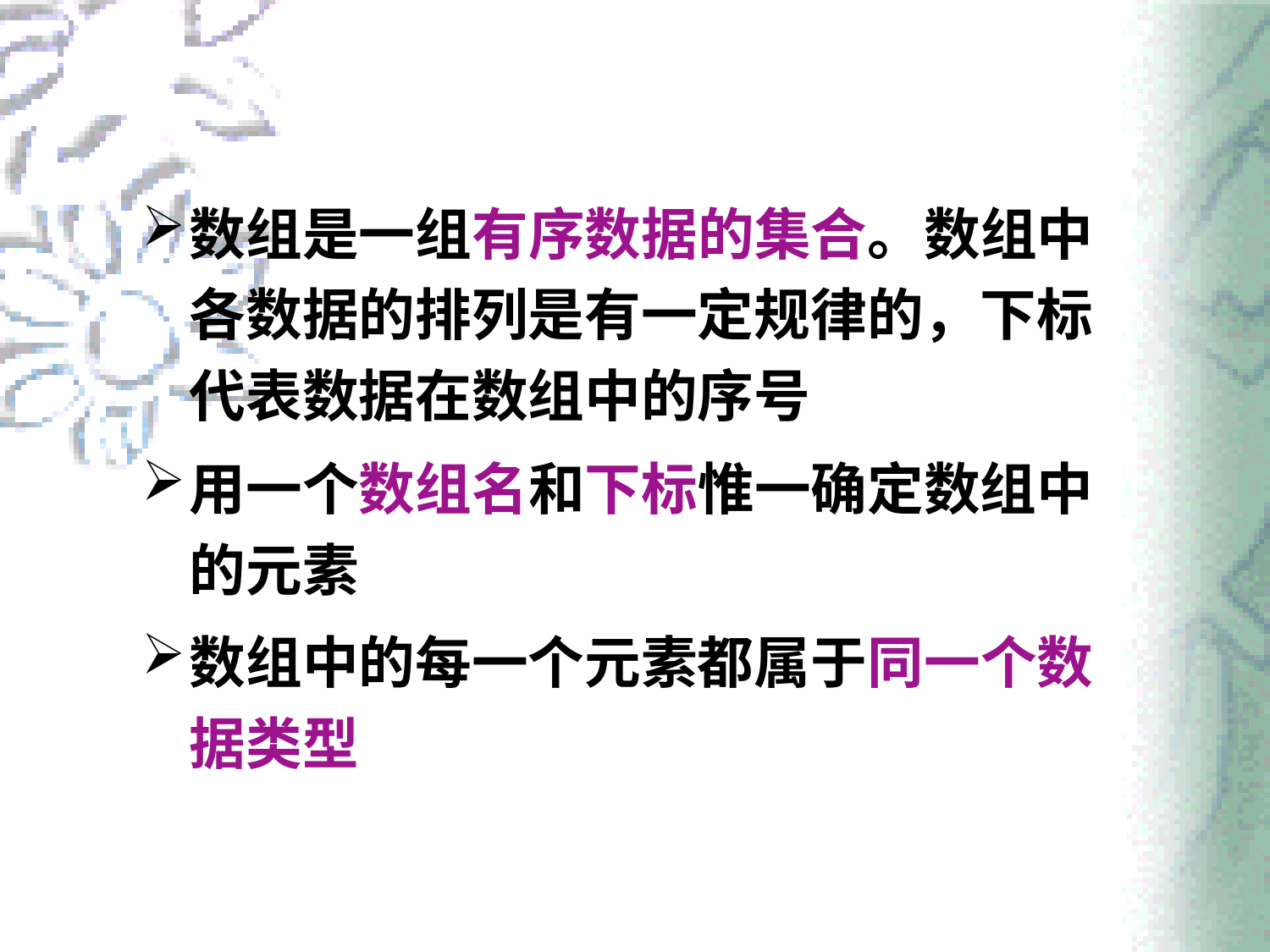

数组是一组有序数据的集合。数组中各数据的排列是有一定规律的，下标代表数据在数组中的序号
用一个数组名和下标惟一确定数组中的元素
数组中的每一个元素都属于同一个数据类型